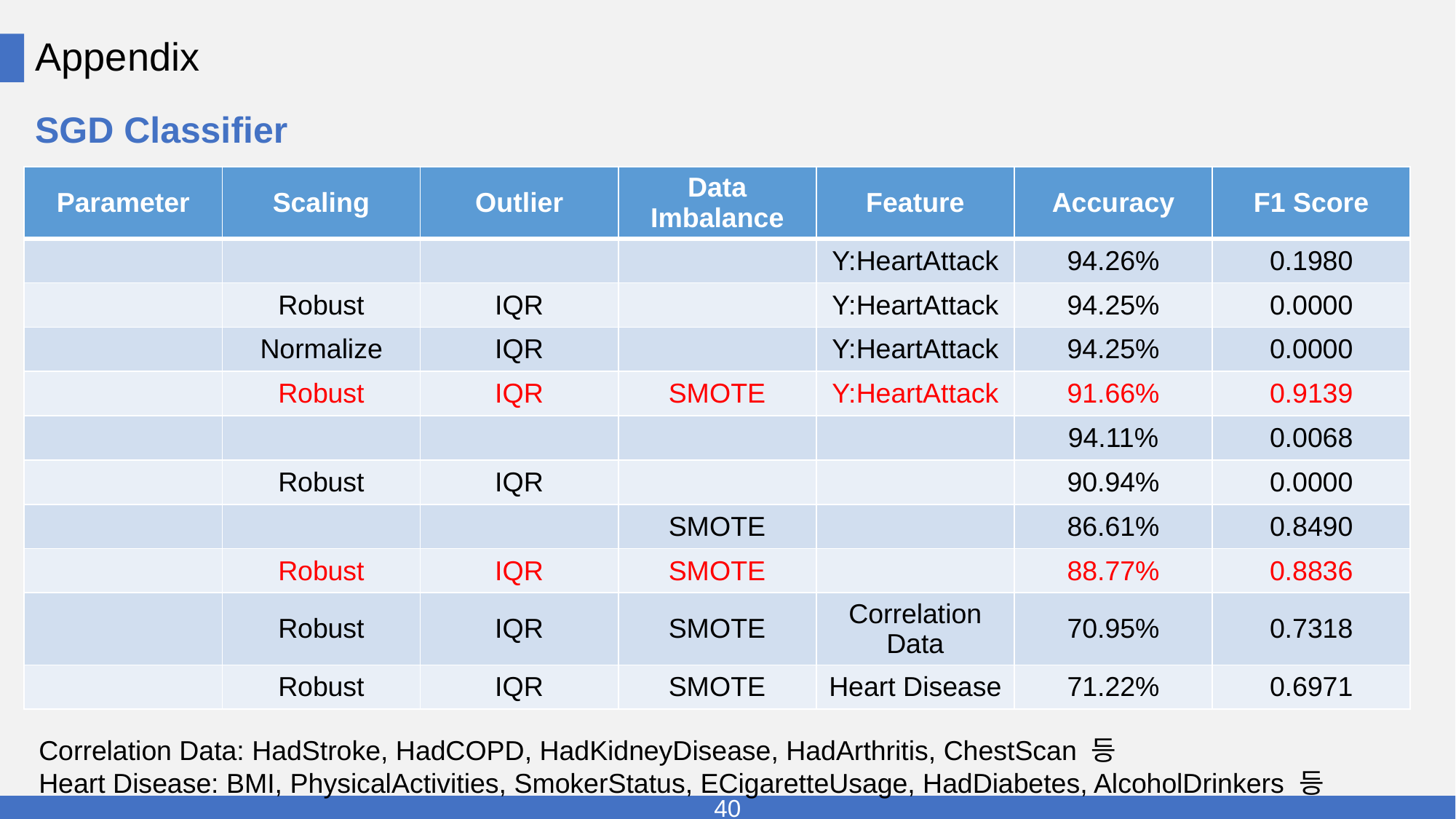

# Appendix
SGD Classifier
| Parameter | Scaling | Outlier | Data Imbalance | Feature | Accuracy | F1 Score |
| --- | --- | --- | --- | --- | --- | --- |
|  |  |  |  | Y:HeartAttack | 94.26% | 0.1980 |
|  | Robust | IQR |  | Y:HeartAttack | 94.25% | 0.0000 |
|  | Normalize | IQR |  | Y:HeartAttack | 94.25% | 0.0000 |
|  | Robust | IQR | SMOTE | Y:HeartAttack | 91.66% | 0.9139 |
|  |  |  |  |  | 94.11% | 0.0068 |
|  | Robust | IQR |  |  | 90.94% | 0.0000 |
|  |  |  | SMOTE |  | 86.61% | 0.8490 |
|  | Robust | IQR | SMOTE |  | 88.77% | 0.8836 |
|  | Robust | IQR | SMOTE | Correlation Data | 70.95% | 0.7318 |
|  | Robust | IQR | SMOTE | Heart Disease | 71.22% | 0.6971 |
Correlation Data: HadStroke, HadCOPD, HadKidneyDisease, HadArthritis, ChestScan 등
Heart Disease: BMI, PhysicalActivities, SmokerStatus, ECigaretteUsage, HadDiabetes, AlcoholDrinkers 등